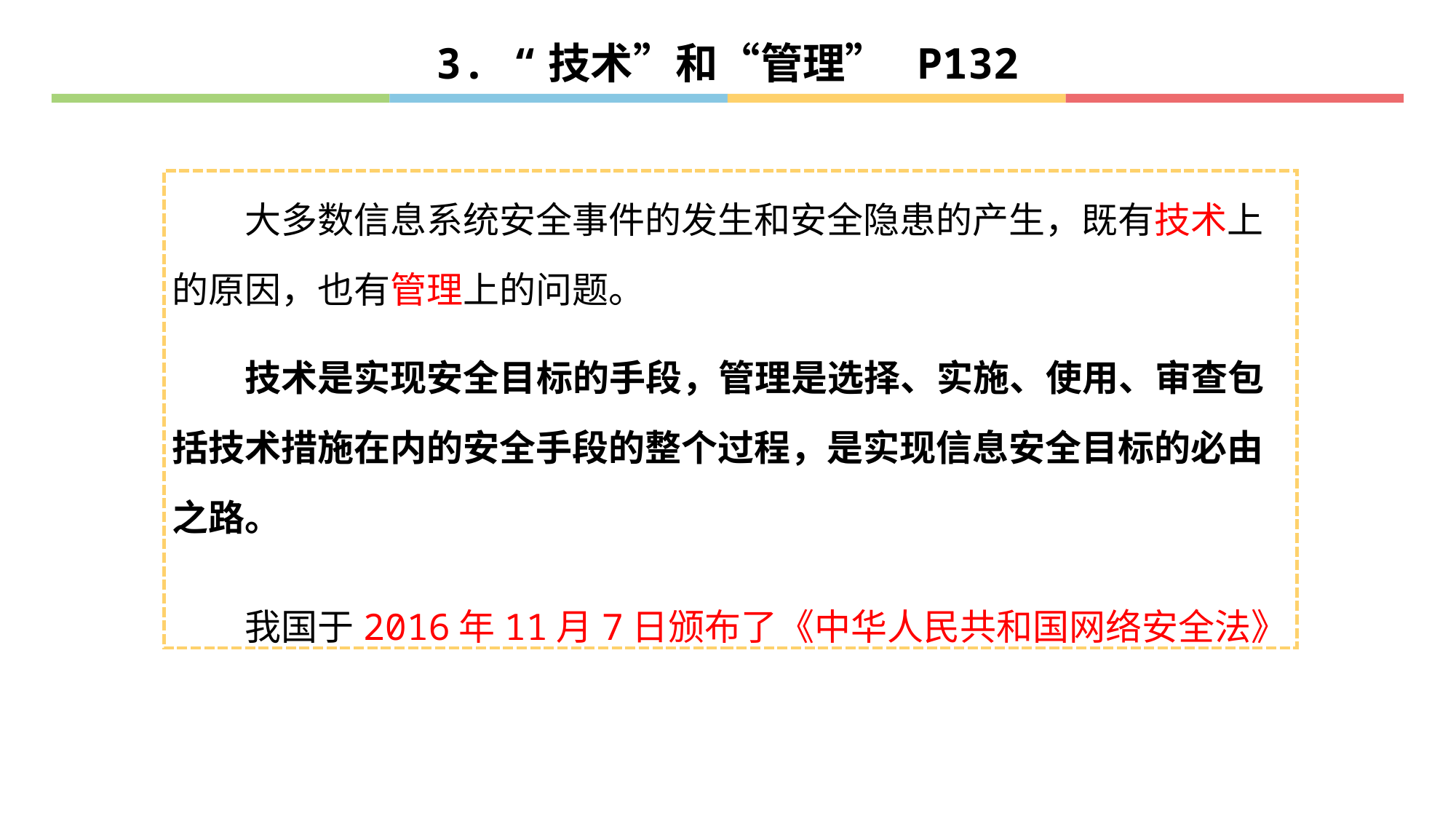

3. “技术”和“管理”  P132
　　大多数信息系统安全事件的发生和安全隐患的产生，既有技术上的原因，也有管理上的问题。
　　技术是实现安全目标的手段，管理是选择、实施、使用、审查包括技术措施在内的安全手段的整个过程，是实现信息安全目标的必由 之路。
　　我国于2016年11月7日颁布了《中华人民共和国网络安全法》